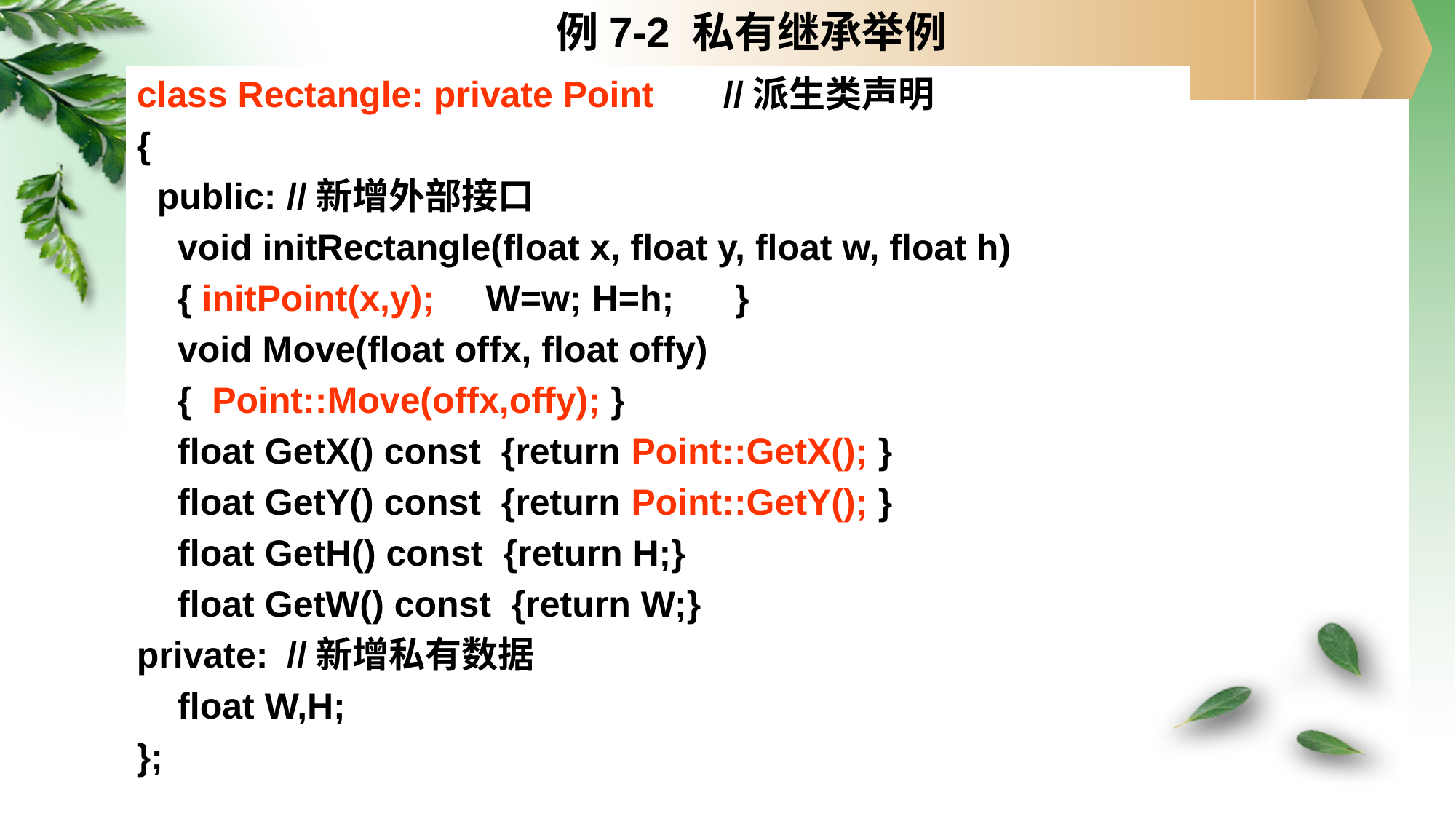

# 例7-2 私有继承举例
class Rectangle: private Point	//派生类声明
{
  public:	//新增外部接口
	void initRectangle(float x, float y, float w, float h)
	{ initPoint(x,y);     W=w; H=h;      }
	void Move(float offx, float offy)
    {  Point::Move(offx,offy); }
	float GetX() const  {return Point::GetX(); }
	float GetY() const  {return Point::GetY(); }
	float GetH() const  {return H;}
	float GetW() const  {return W;}
private:	//新增私有数据
	float W,H;
};